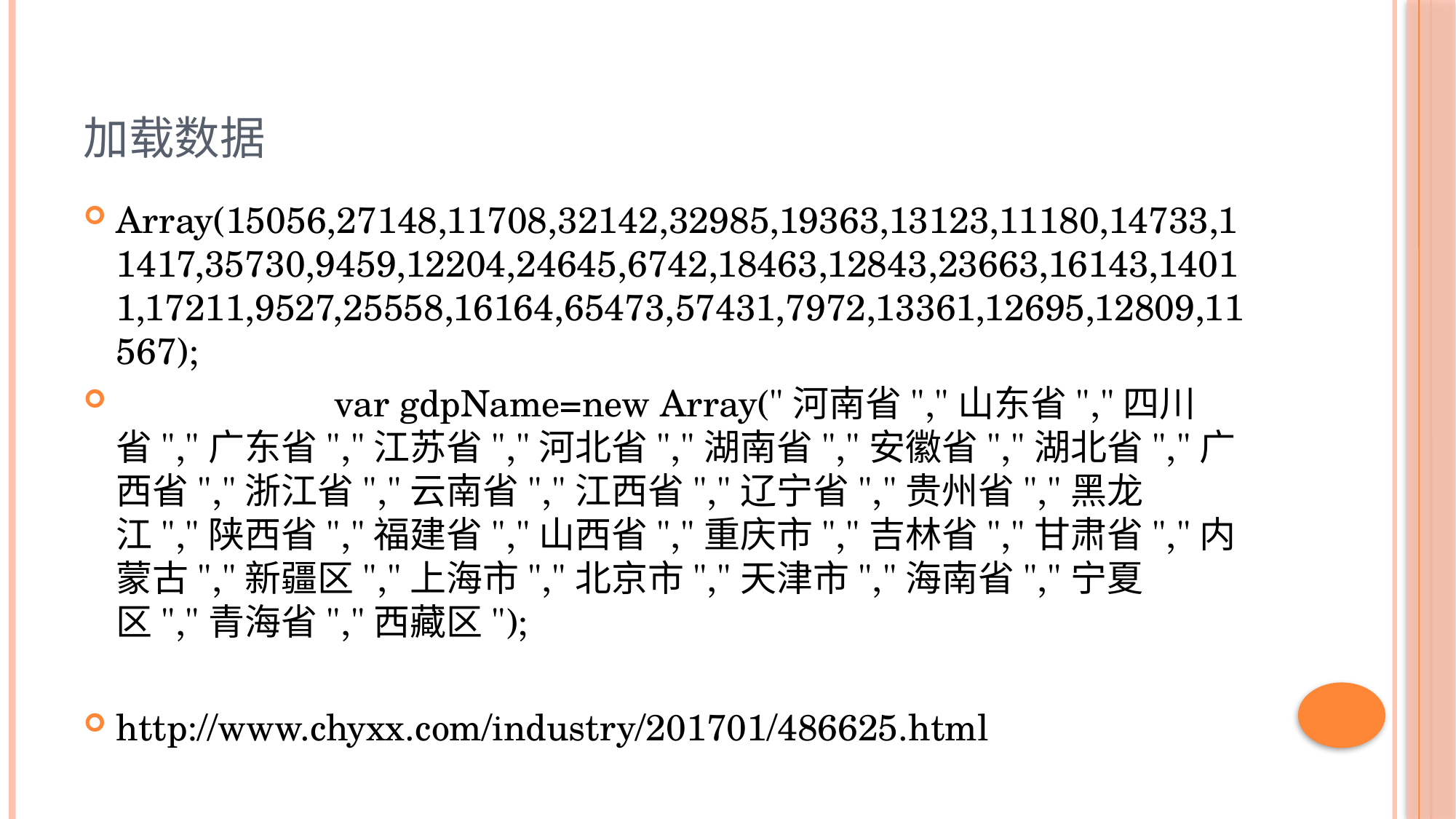

# 加载数据
Array(15056,27148,11708,32142,32985,19363,13123,11180,14733,11417,35730,9459,12204,24645,6742,18463,12843,23663,16143,14011,17211,9527,25558,16164,65473,57431,7972,13361,12695,12809,11567);
		var gdpName=new Array("河南省","山东省","四川省","广东省","江苏省","河北省","湖南省","安徽省","湖北省","广西省","浙江省","云南省","江西省","辽宁省","贵州省","黑龙江","陕西省","福建省","山西省","重庆市","吉林省","甘肃省","内蒙古","新疆区","上海市","北京市","天津市","海南省","宁夏区","青海省","西藏区");

http://www.chyxx.com/industry/201701/486625.html